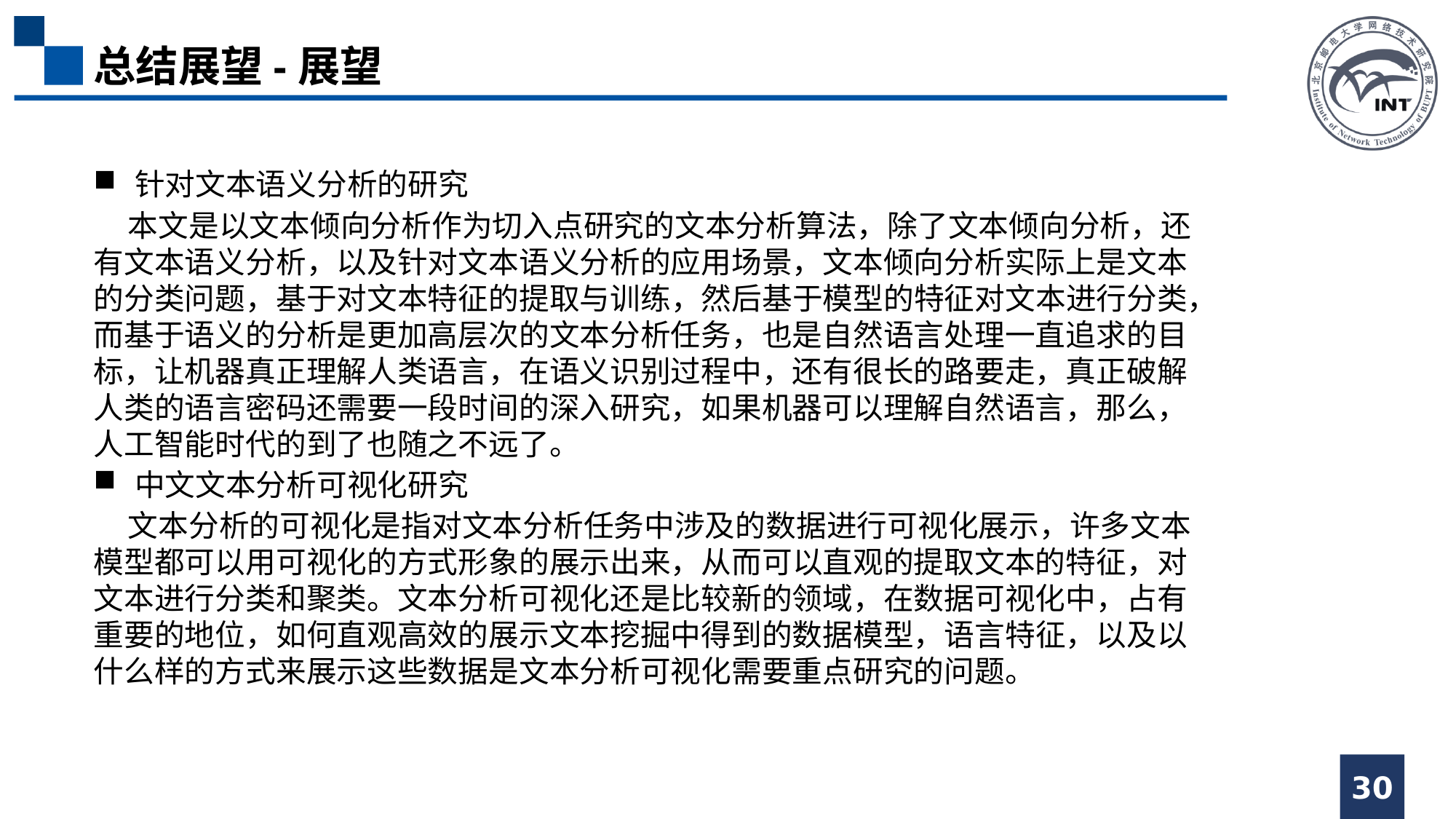

总结展望-展望
针对文本语义分析的研究
    本文是以文本倾向分析作为切入点研究的文本分析算法，除了文本倾向分析，还有文本语义分析，以及针对文本语义分析的应用场景，文本倾向分析实际上是文本的分类问题，基于对文本特征的提取与训练，然后基于模型的特征对文本进行分类，而基于语义的分析是更加高层次的文本分析任务，也是自然语言处理一直追求的目标，让机器真正理解人类语言，在语义识别过程中，还有很长的路要走，真正破解人类的语言密码还需要一段时间的深入研究，如果机器可以理解自然语言，那么，人工智能时代的到了也随之不远了。
中文文本分析可视化研究
    文本分析的可视化是指对文本分析任务中涉及的数据进行可视化展示，许多文本模型都可以用可视化的方式形象的展示出来，从而可以直观的提取文本的特征，对文本进行分类和聚类。文本分析可视化还是比较新的领域，在数据可视化中，占有重要的地位，如何直观高效的展示文本挖掘中得到的数据模型，语言特征，以及以什么样的方式来展示这些数据是文本分析可视化需要重点研究的问题。
30